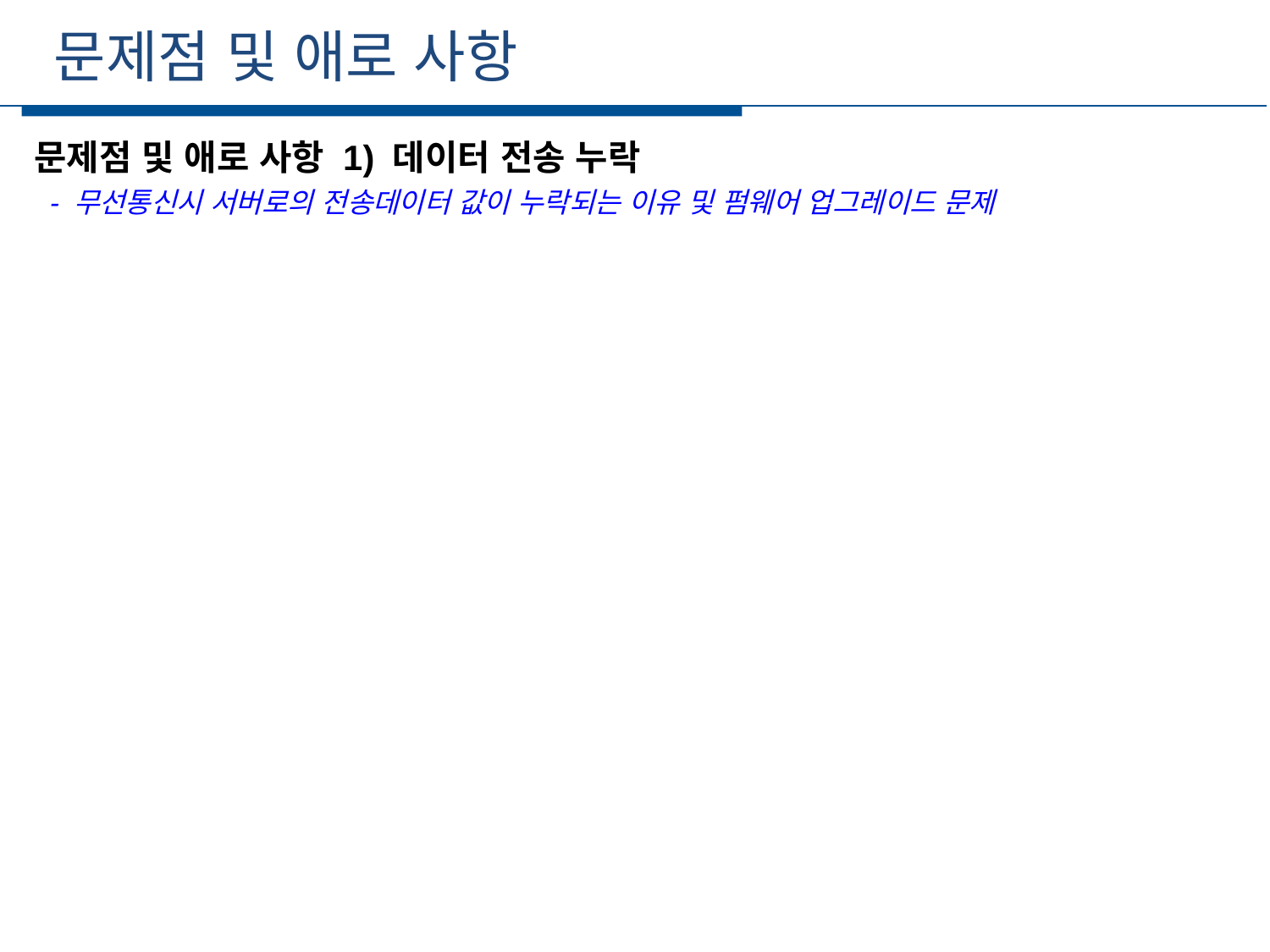

문제점 및 애로 사항
세부일정

문제점 및 애로 사항 1) 데이터 전송 누락
  - 무선통신시 서버로의 전송데이터 값이 누락되는 이유 및 펌웨어 업그레이드 문제